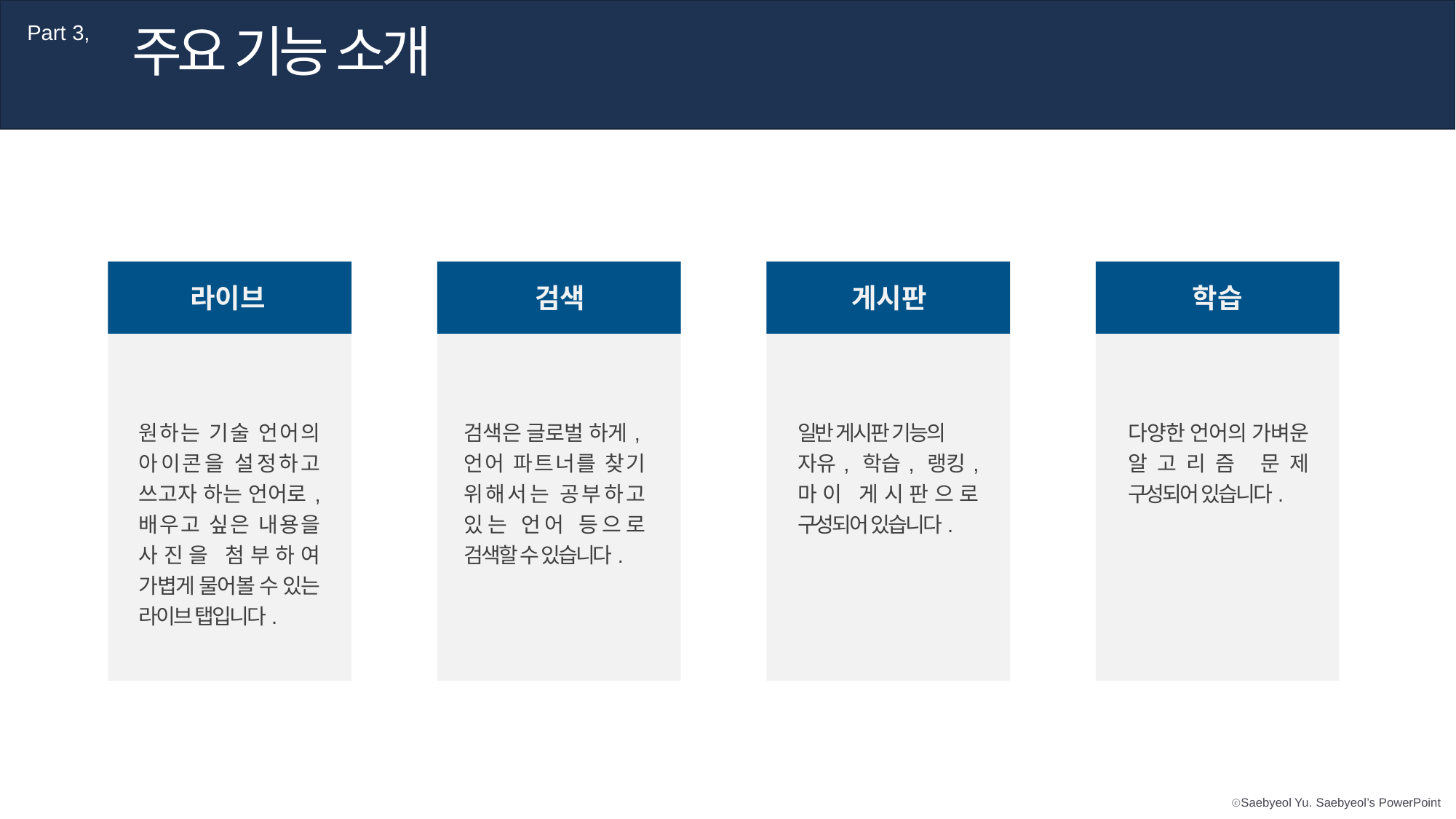

주요 기능 소개
Part 3,

라이브
검색
게시판
학습
원하는 기술 언어의 아이콘을 설정하고 쓰고자 하는 언어로, 배우고 싶은 내용을 사진을 첨부하여 가볍게 물어볼 수 있는 라이브 탭입니다.
검색은 글로벌 하게,  언어 파트너를 찾기 위해서는 공부하고 있는 언어 등으로 검색할 수 있습니다.

일반 게시판 기능의
자유, 학습, 랭킹, 마이 게시판으로 구성되어 있습니다.
다양한 언어의 가벼운 알고리즘 문제 구성되어 있습니다.